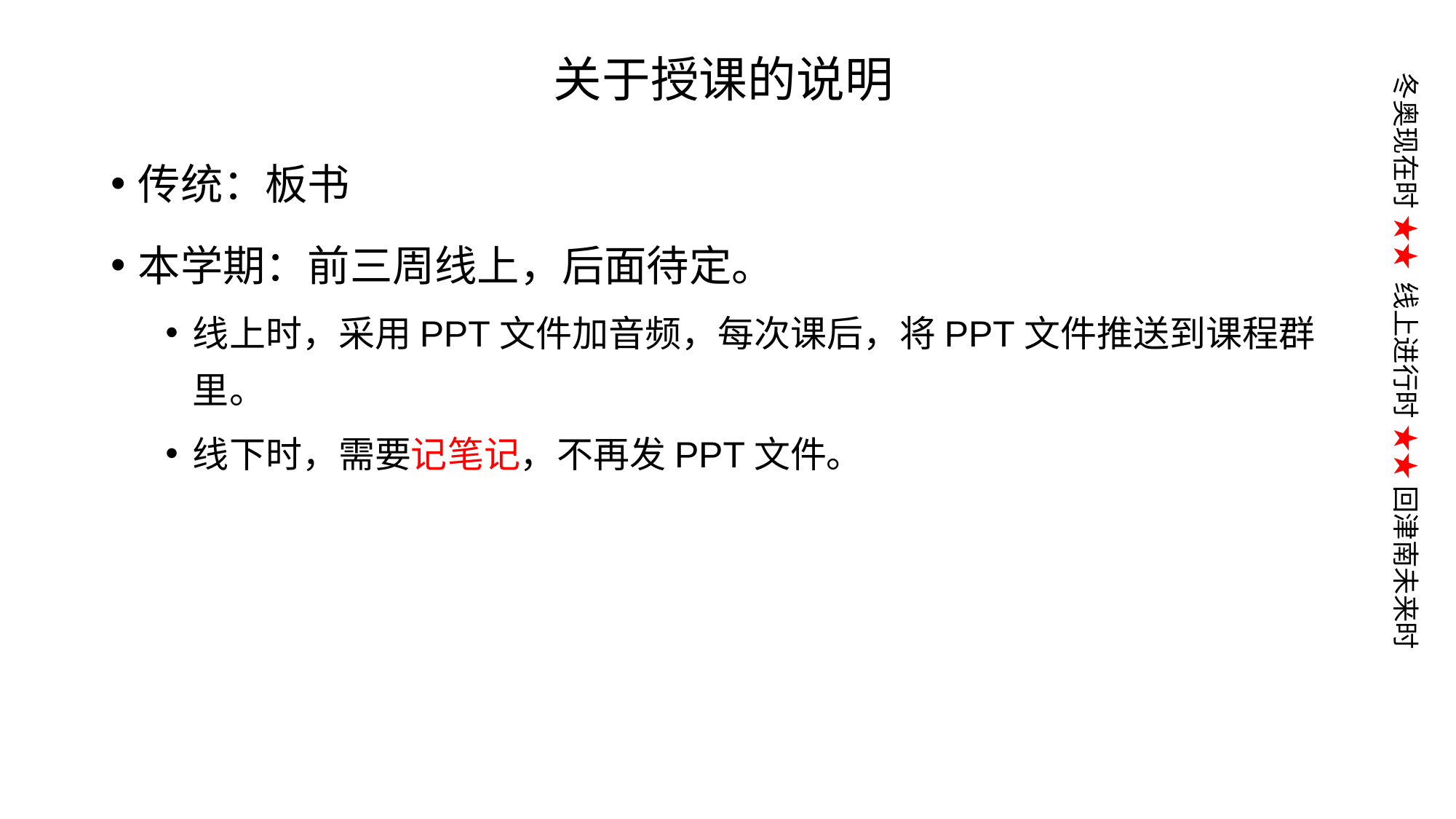

# 关于授课的说明
传统：板书
本学期：前三周线上，后面待定。
线上时，采用PPT文件加音频，每次课后，将PPT文件推送到课程群里。
线下时，需要记笔记，不再发PPT文件。